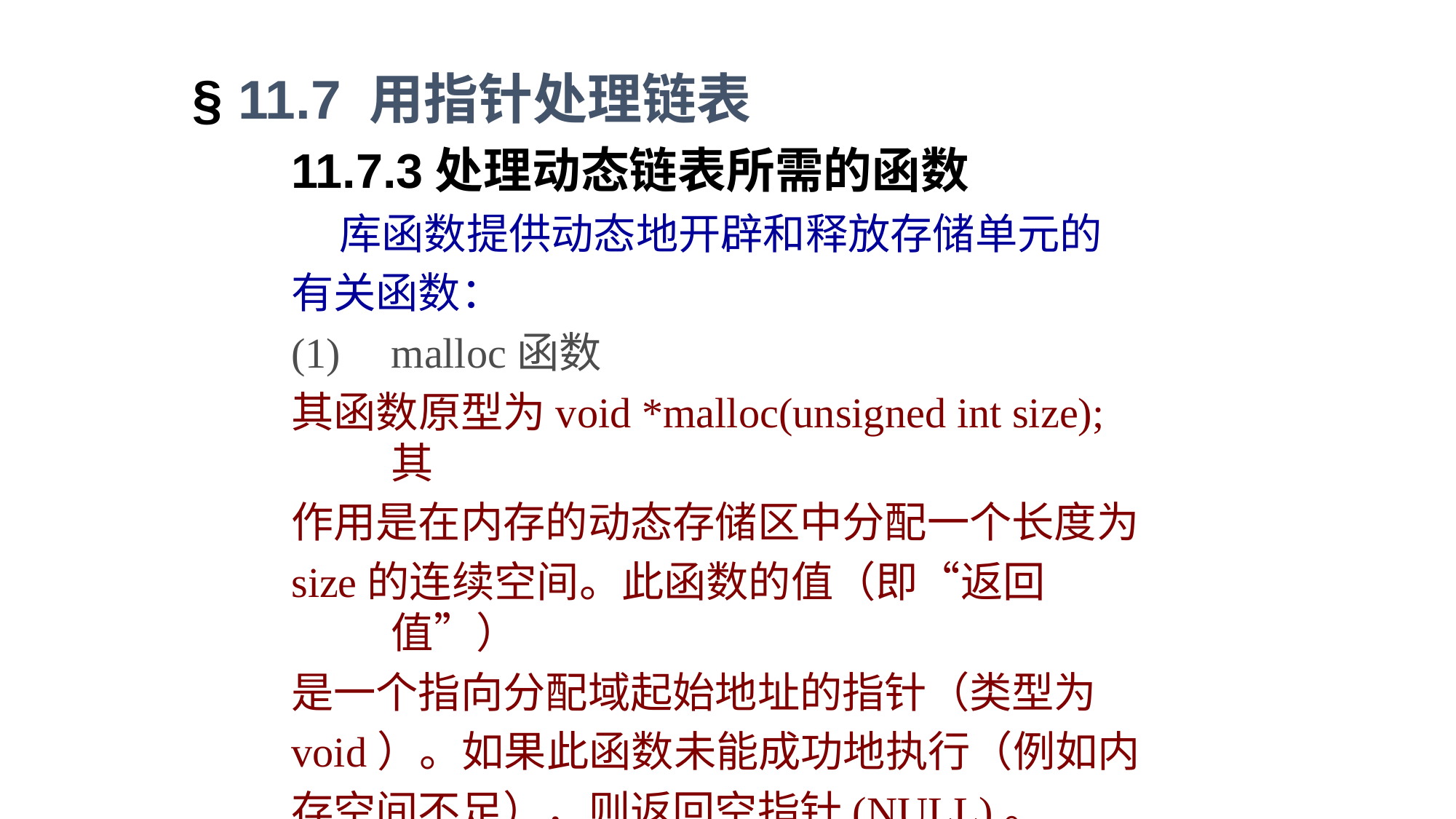

§ 11.7 用指针处理链表
11.7.3处理动态链表所需的函数
    库函数提供动态地开辟和释放存储单元的
有关函数：
malloc函数
其函数原型为void *malloc(unsigned int size);其
作用是在内存的动态存储区中分配一个长度为
size的连续空间。此函数的值（即“返回值”）
是一个指向分配域起始地址的指针（类型为
void）。如果此函数未能成功地执行（例如内
存空间不足），则返回空指针(NULL)。